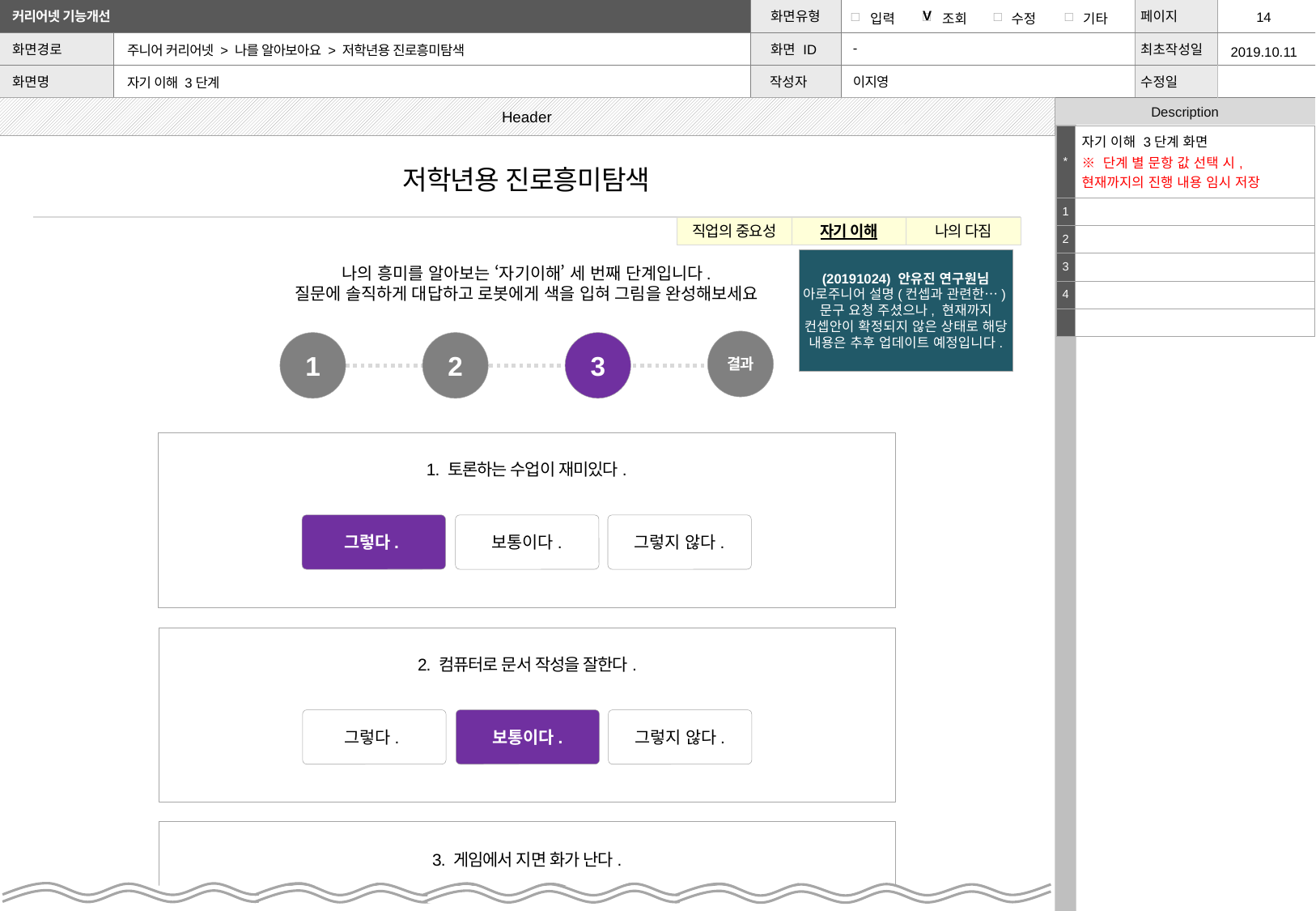

|  |  | V |  |  |  |  |  |
| --- | --- | --- | --- | --- | --- | --- | --- |
2019.10.11
주니어 커리어넷 > 나를 알아보아요 > 저학년용 진로흥미탐색
-
이지영
자기 이해 3단계

Header
| \* | 자기 이해 3단계 화면 ※ 단계 별 문항 값 선택 시, 현재까지의 진행 내용 임시 저장 |
| --- | --- |
| 1 |  |
| 2 |  |
| 3 |  |
| 4 |  |
|  |  |
저학년용 진로흥미탐색
직업의 중요성
자기 이해
나의 다짐
(20191024) 안유진 연구원님
아로주니어 설명(컨셉과 관련한…)문구 요청 주셨으나, 현재까지 컨셉안이 확정되지 않은 상태로 해당 내용은 추후 업데이트 예정입니다.
나의 흥미를 알아보는 ‘자기이해’ 세 번째 단계입니다.
질문에 솔직하게 대답하고 로봇에게 색을 입혀 그림을 완성해보세요
결과
1
2
3
1. 토론하는 수업이 재미있다.

그렇다.
보통이다.
그렇지 않다.
2. 컴퓨터로 문서 작성을 잘한다.

그렇다.
보통이다.
그렇지 않다.
3. 게임에서 지면 화가 난다.